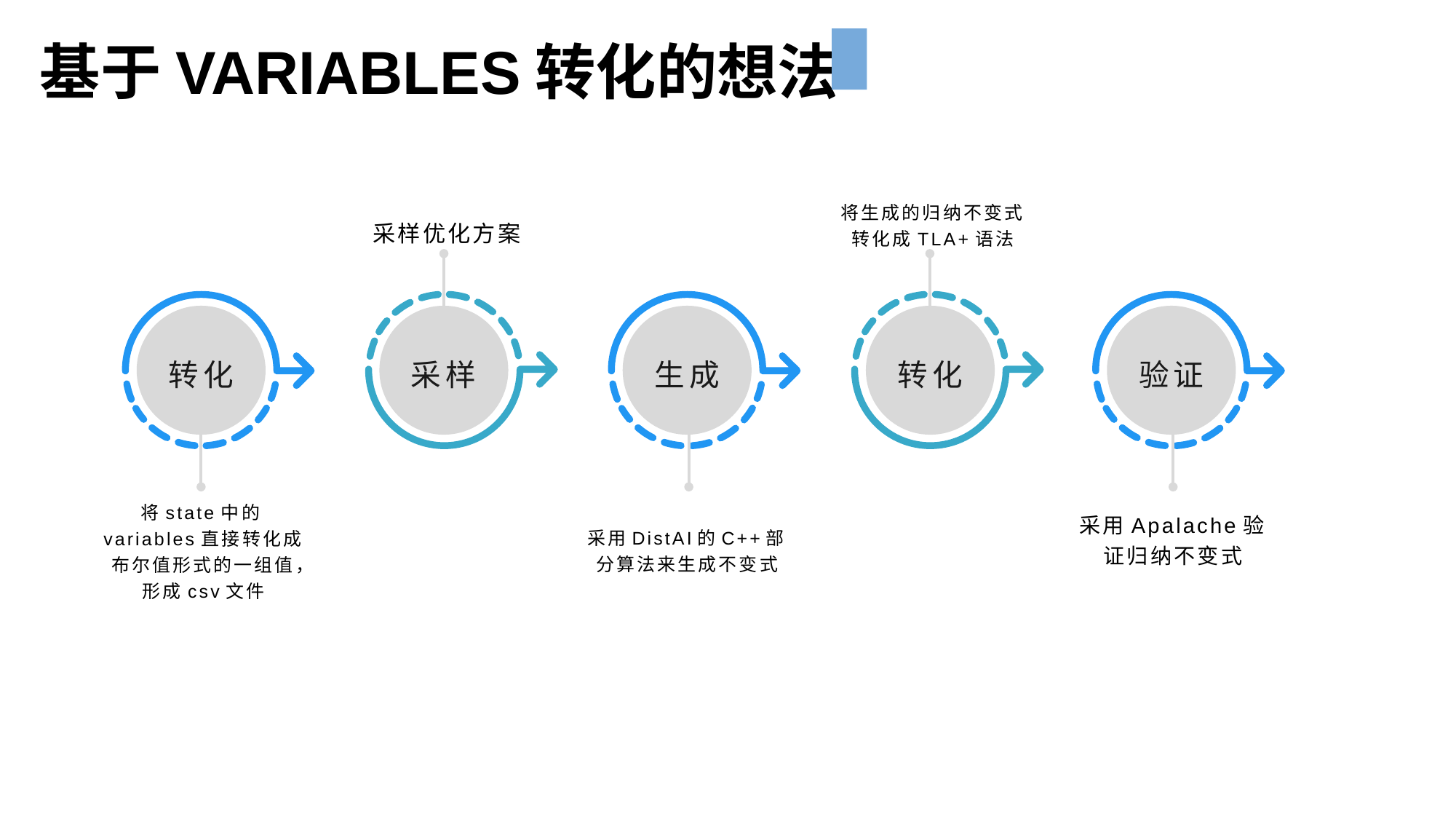

基于VARIABLES转化的想法

将生成的归纳不变式转化成TLA+语法
采样优化方案

采样
转化
生成
转化
验证

将state中的variables直接转化成布尔值形式的一组值，形成csv文件
采用Apalache验证归纳不变式
采用DistAI的C++部分算法来生成不变式